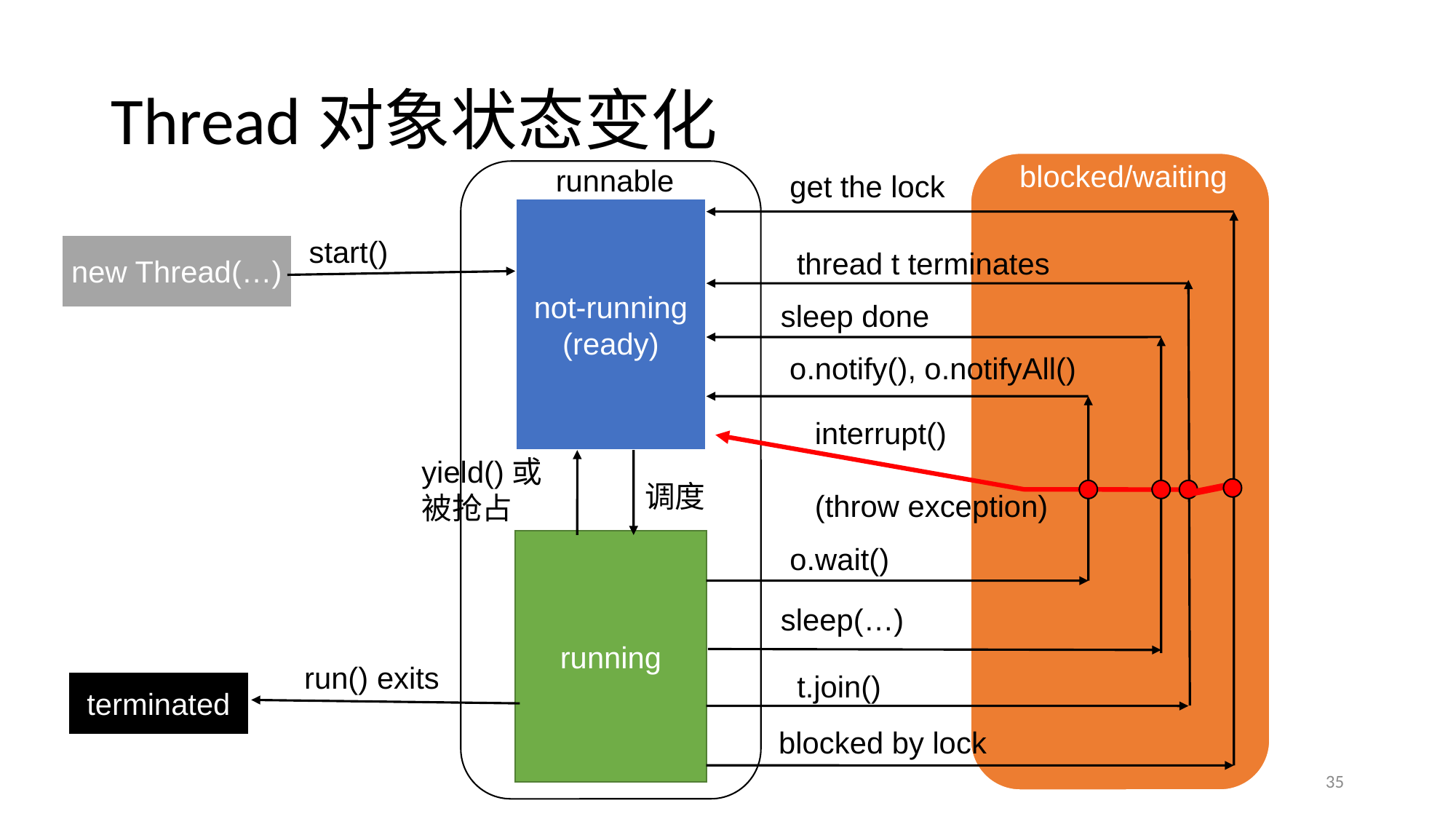

# Thread对象状态变化
blocked/waiting

runnable

get the lock
not-running
(ready)

start()
new Thread(…)
thread t terminates

sleep done

o.notify(), o.notifyAll()

interrupt()

(throw exception)

yield()或被抢占

调度

running
o.wait()

sleep(…)

run() exits
t.join()
terminated

blocked by lock
35